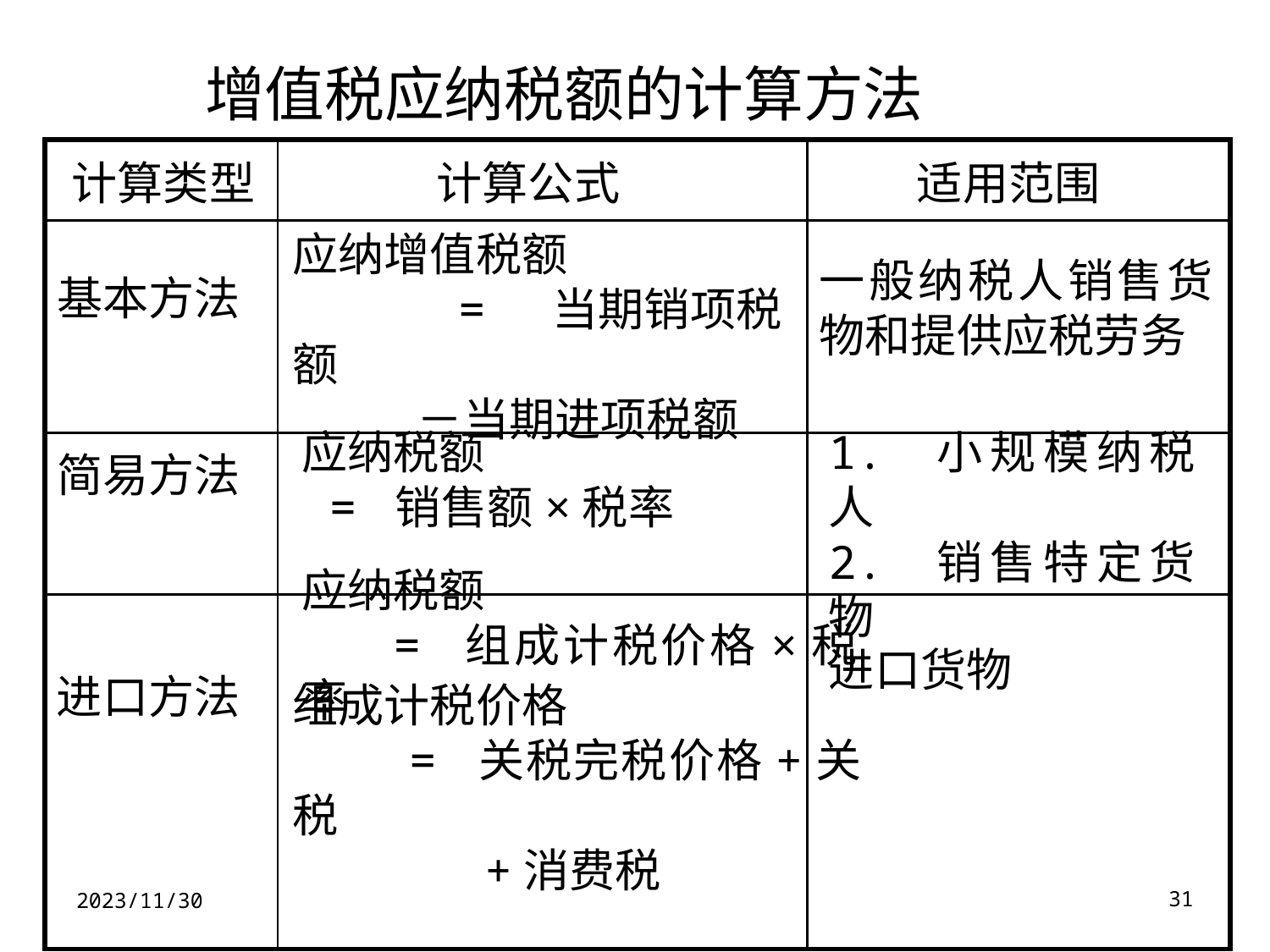

增值税应纳税额的计算方法
|  |  |  |
| --- | --- | --- |
|  |  |  |
|  |  |  |
|  |  |  |
计算类型
计算公式
适用范围
应纳增值税额
      =  当期销项税额
           －当期进项税额
一般纳税人销售货物和提供应税劳务
基本方法
应纳税额
 = 销售额×税率
1. 小规模纳税人
2. 销售特定货物
简易方法
应纳税额
   = 组成计税价格×税率
进口货物
进口方法
组成计税价格
    = 关税完税价格+关税
       +消费税
2023/11/30
31